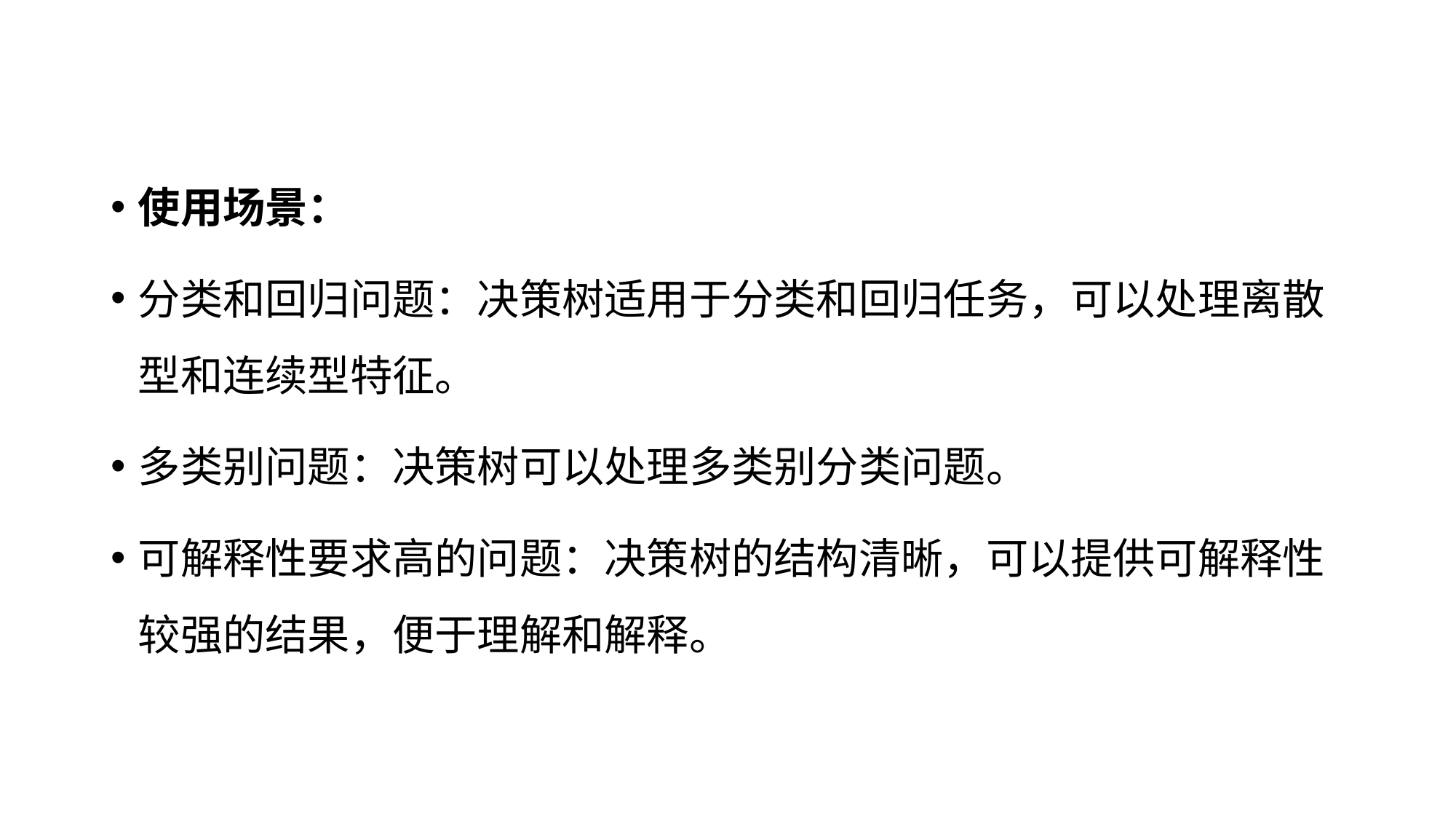

使用场景：
分类和回归问题：决策树适用于分类和回归任务，可以处理离散型和连续型特征。
多类别问题：决策树可以处理多类别分类问题。
可解释性要求高的问题：决策树的结构清晰，可以提供可解释性较强的结果，便于理解和解释。